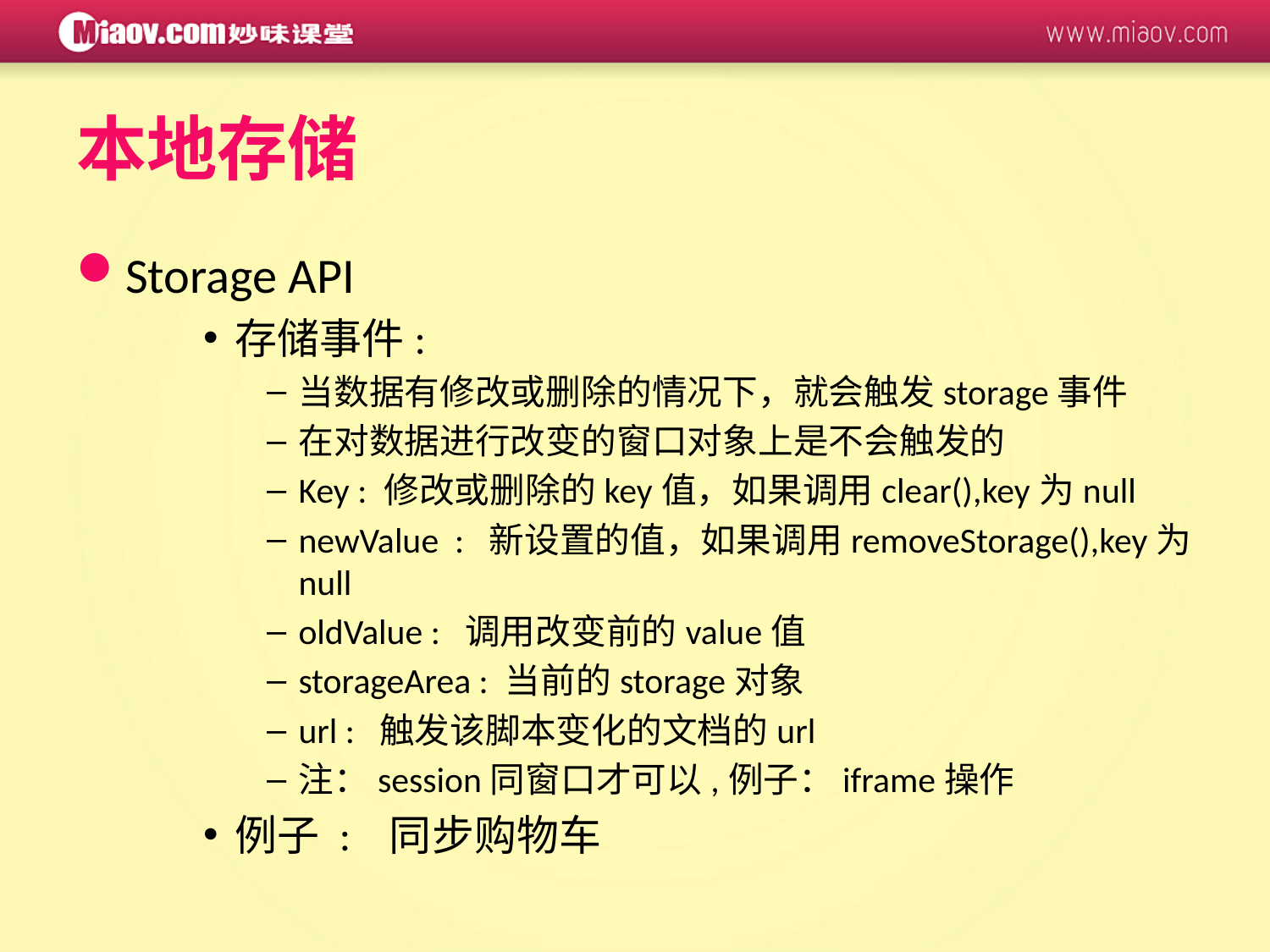

本地存储
Storage API
存储事件:
当数据有修改或删除的情况下，就会触发storage事件
在对数据进行改变的窗口对象上是不会触发的
Key : 修改或删除的key值，如果调用clear(),key为null
newValue  :  新设置的值，如果调用removeStorage(),key为null
oldValue :  调用改变前的value值
storageArea : 当前的storage对象
url :  触发该脚本变化的文档的url
注：session同窗口才可以,例子：iframe操作
例子 :   同步购物车